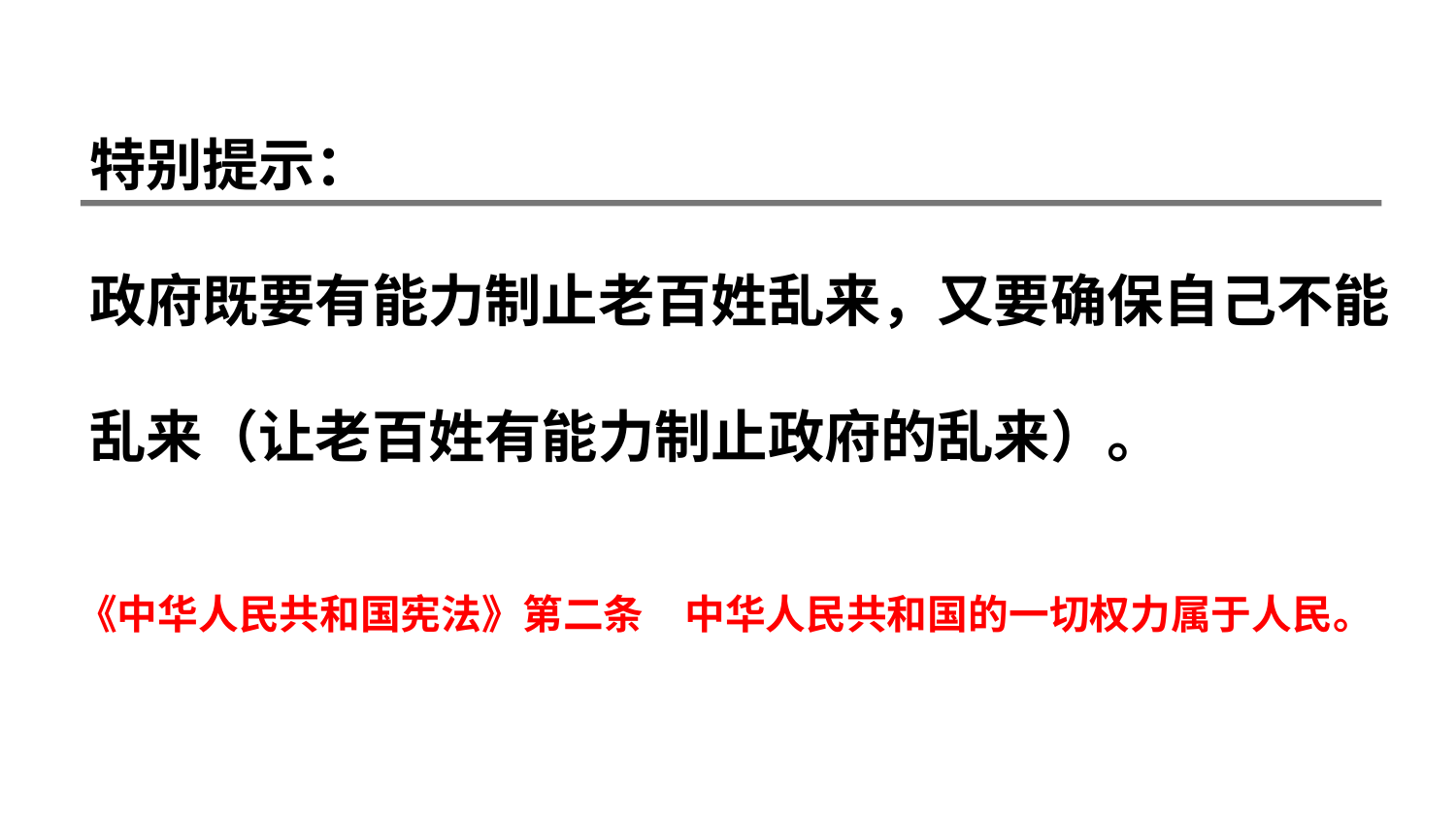

特别提示：
政府既要有能力制止老百姓乱来，又要确保自己不能乱来（让老百姓有能力制止政府的乱来）。

《中华人民共和国宪法》第二条　中华人民共和国的一切权力属于人民。